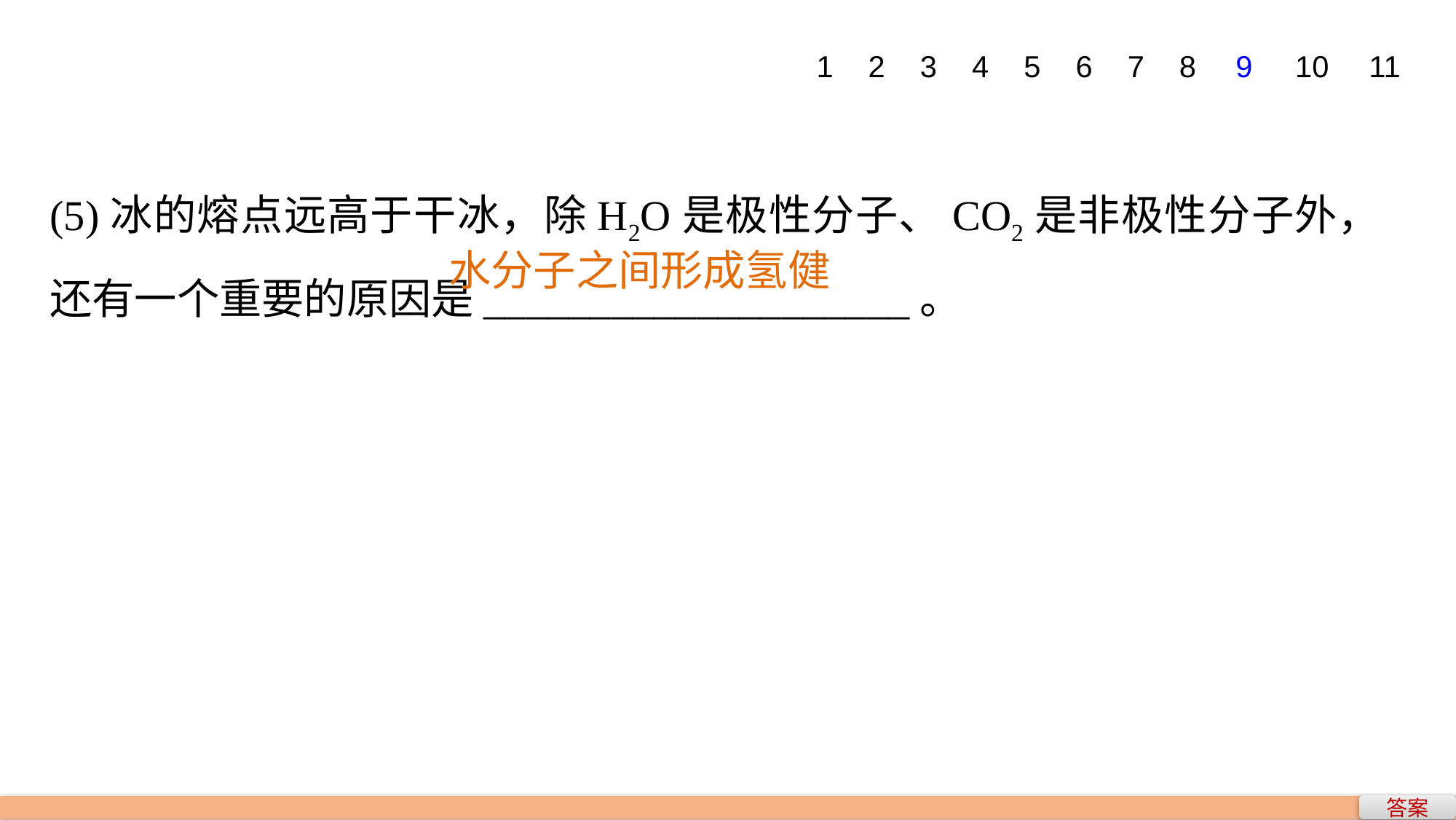

1
2
3
4
5
6
7
8
9
10
11
(5)冰的熔点远高于干冰，除H2O是极性分子、CO2是非极性分子外，还有一个重要的原因是____________________。
水分子之间形成氢健
答案